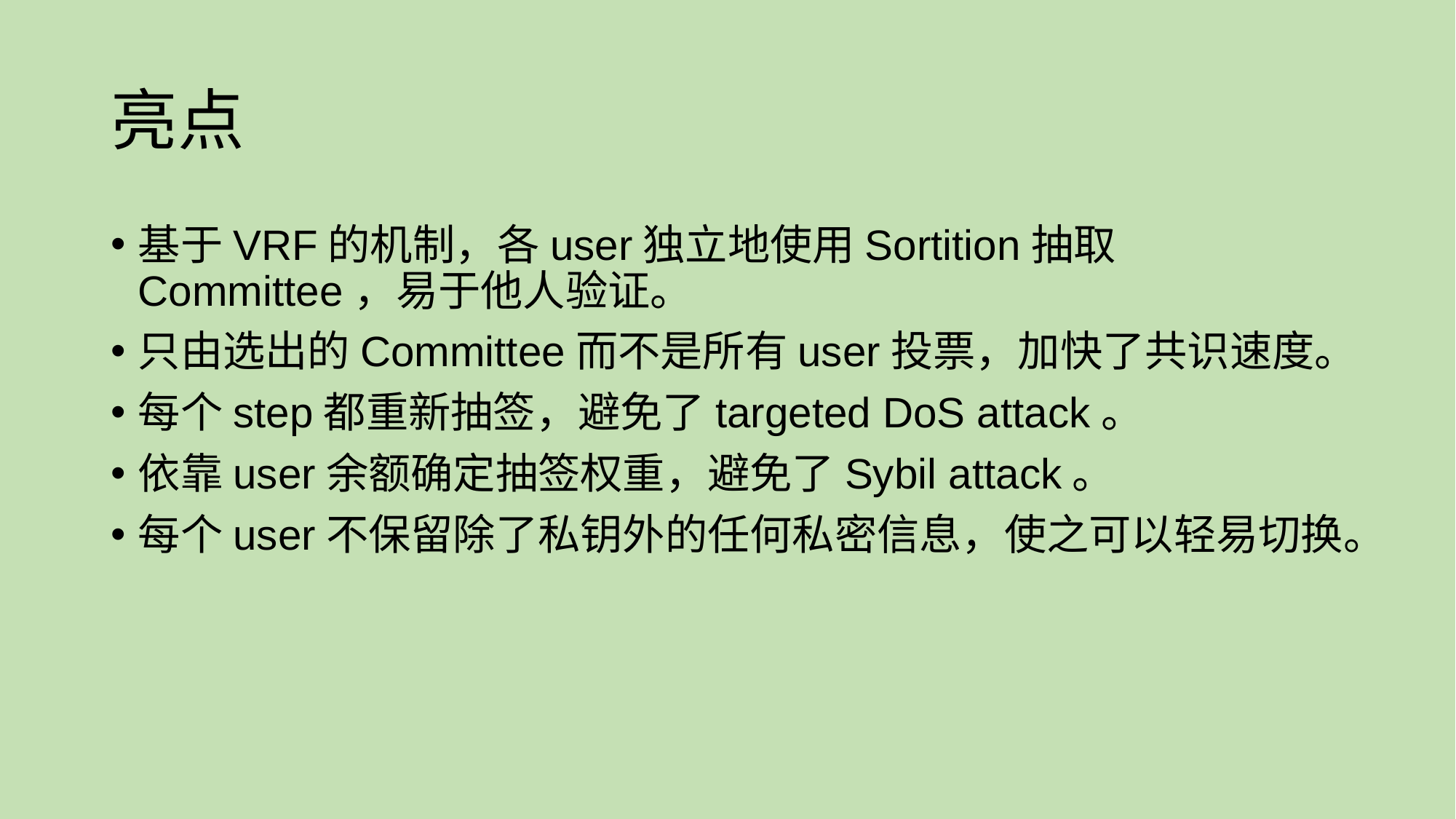

# 亮点
基于VRF的机制，各user独立地使用Sortition抽取Committee，易于他人验证。
只由选出的Committee而不是所有user投票，加快了共识速度。
每个step都重新抽签，避免了targeted DoS attack。
依靠user余额确定抽签权重，避免了Sybil attack。
每个user不保留除了私钥外的任何私密信息，使之可以轻易切换。